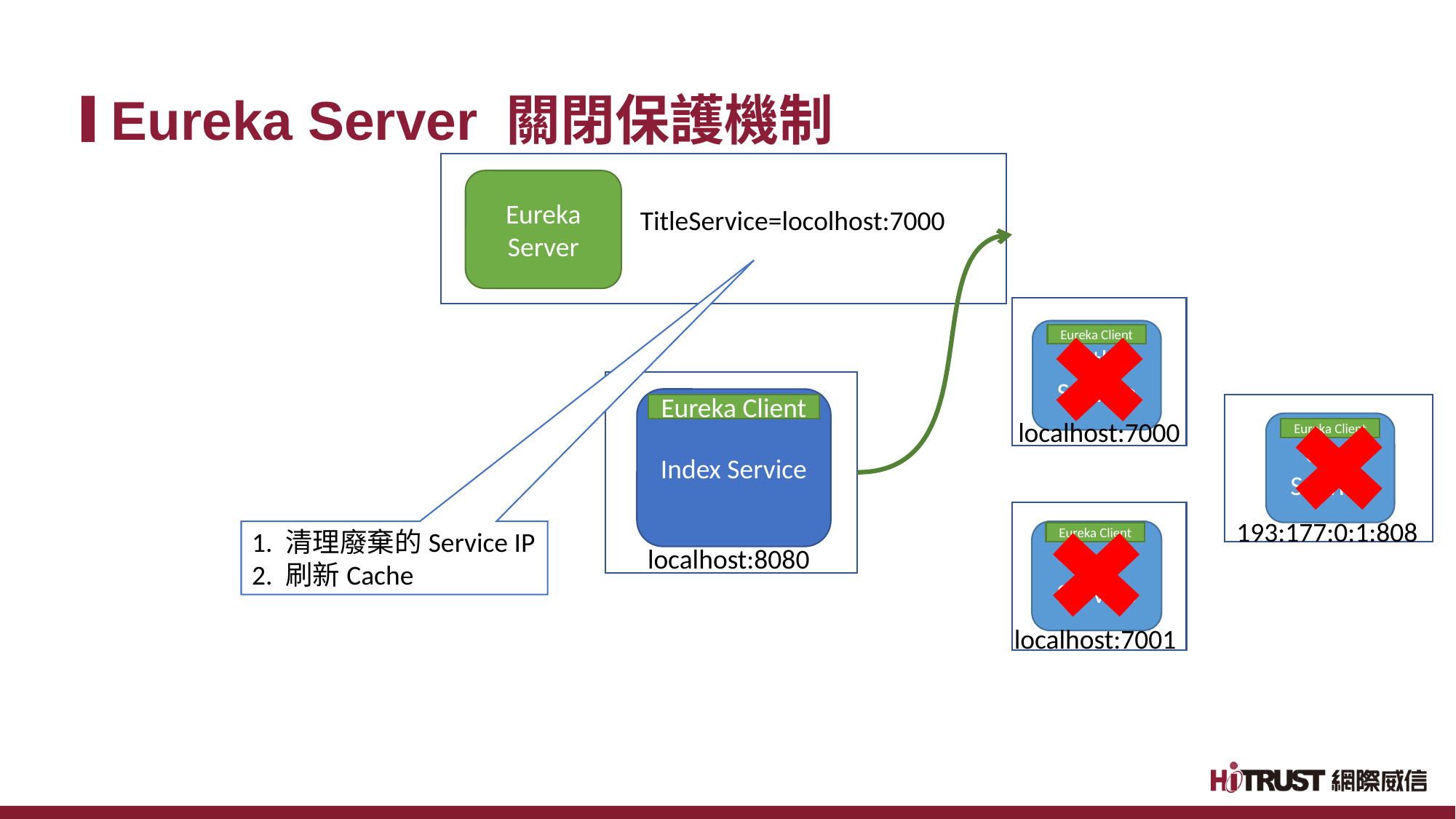

# Eureka Server 關閉保護機制

Eureka
Server
TitleService=locolhost:7000

Title Service

Eureka Client

Index Service
Eureka Client

localhost:7000
User
Service
Eureka Client

193:177:0:1:808

1. 清理廢棄的Service IP
2. 刷新Cache
Line Service
Eureka Client
localhost:8080
localhost:7001